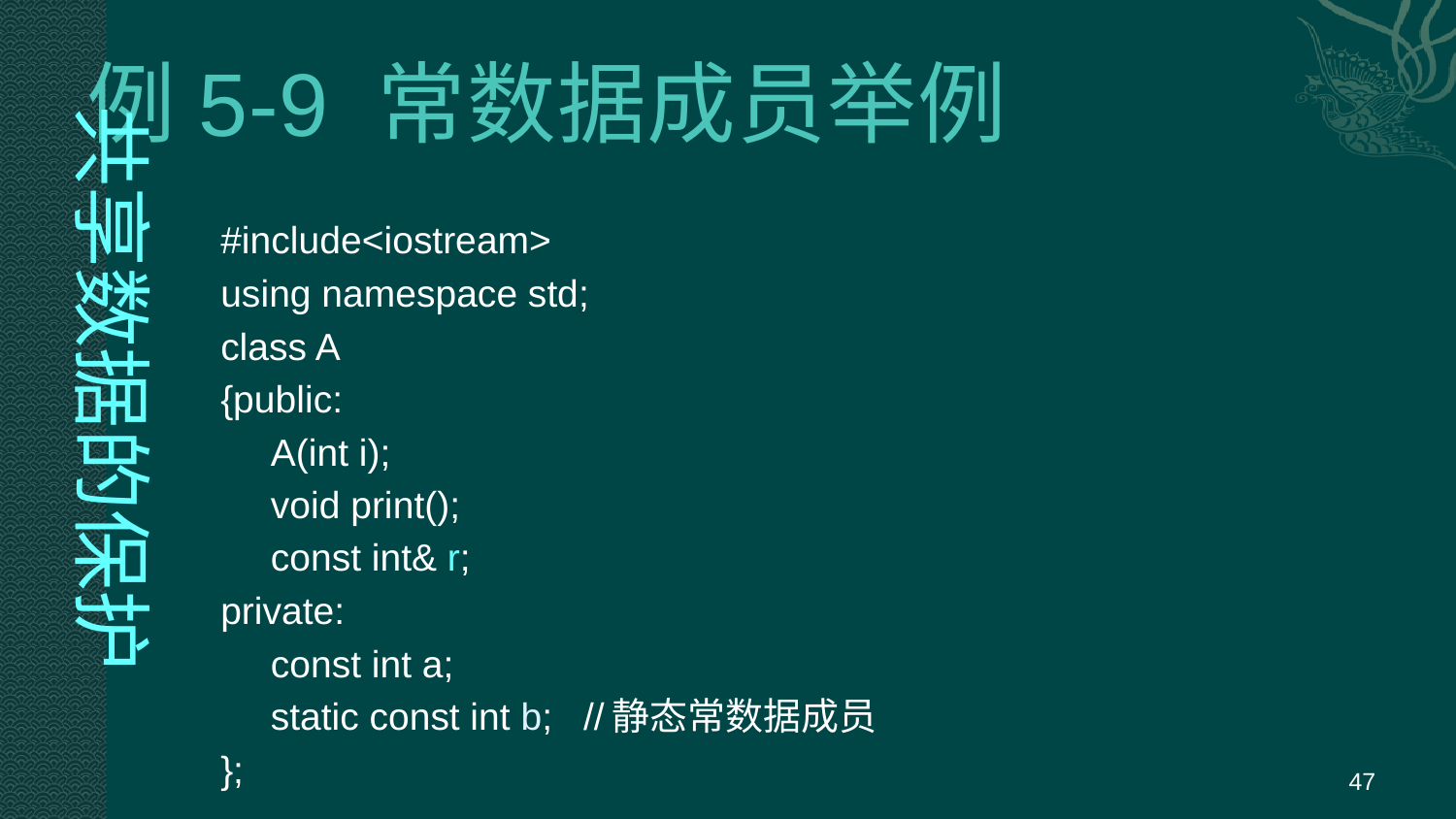

# 例5-9 常数据成员举例
 共享数据的保护
#include<iostream>
using namespace std;
class A
{public:
	A(int i);
	void print();
	const int& r;
private:
	const int a;
	static const int b;   //静态常数据成员
};
47